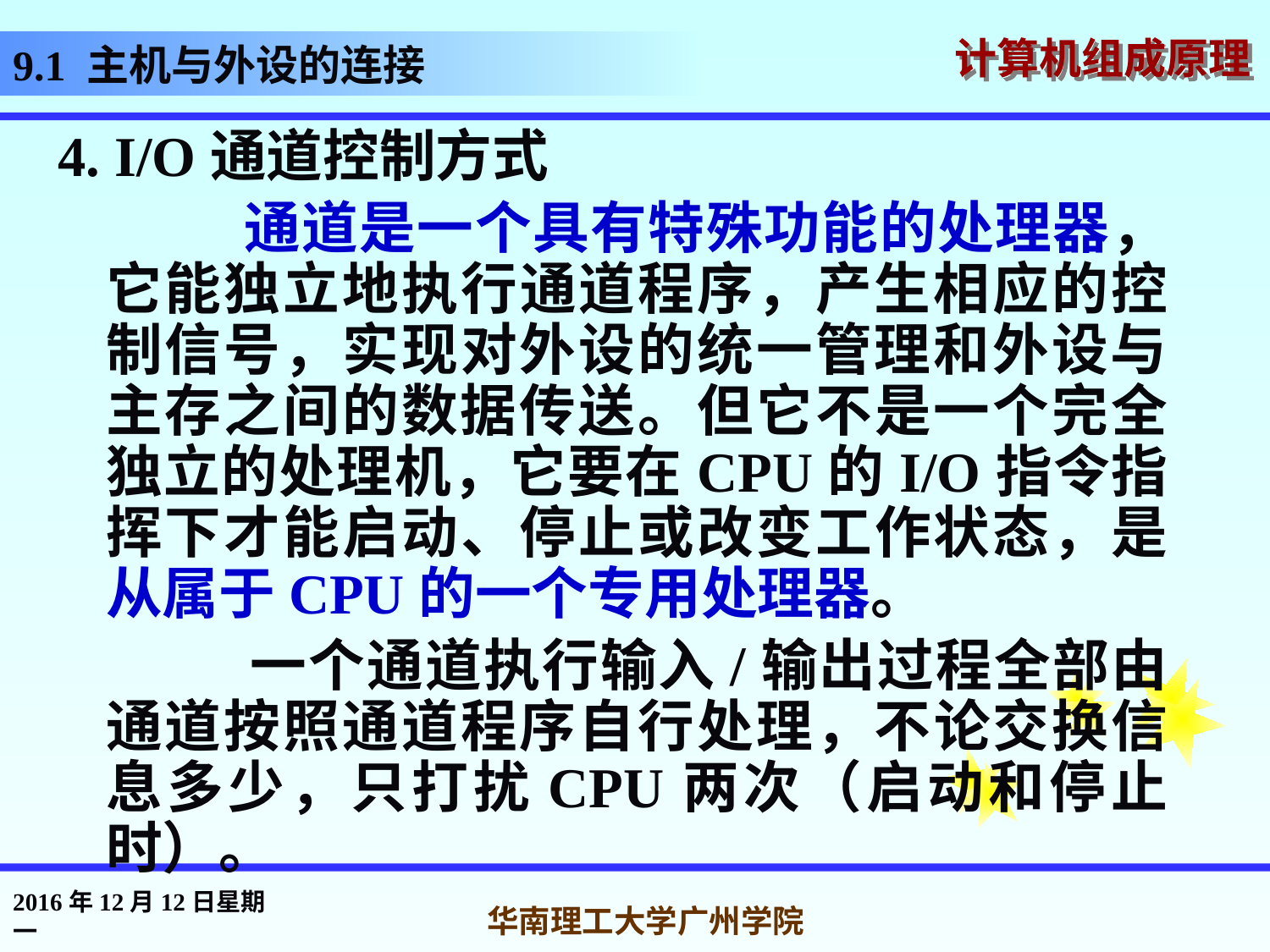

# 9.1 主机与外设的连接
4. I/O通道控制方式
            通道是一个具有特殊功能的处理器，它能独立地执行通道程序，产生相应的控制信号，实现对外设的统一管理和外设与主存之间的数据传送。但它不是一个完全独立的处理机，它要在CPU的I/O指令指挥下才能启动、停止或改变工作状态，是从属于CPU的一个专用处理器。
            一个通道执行输入/输出过程全部由通道按照通道程序自行处理，不论交换信息多少，只打扰CPU两次（启动和停止时）。
2016年12月12日星期一
华南理工大学广州学院